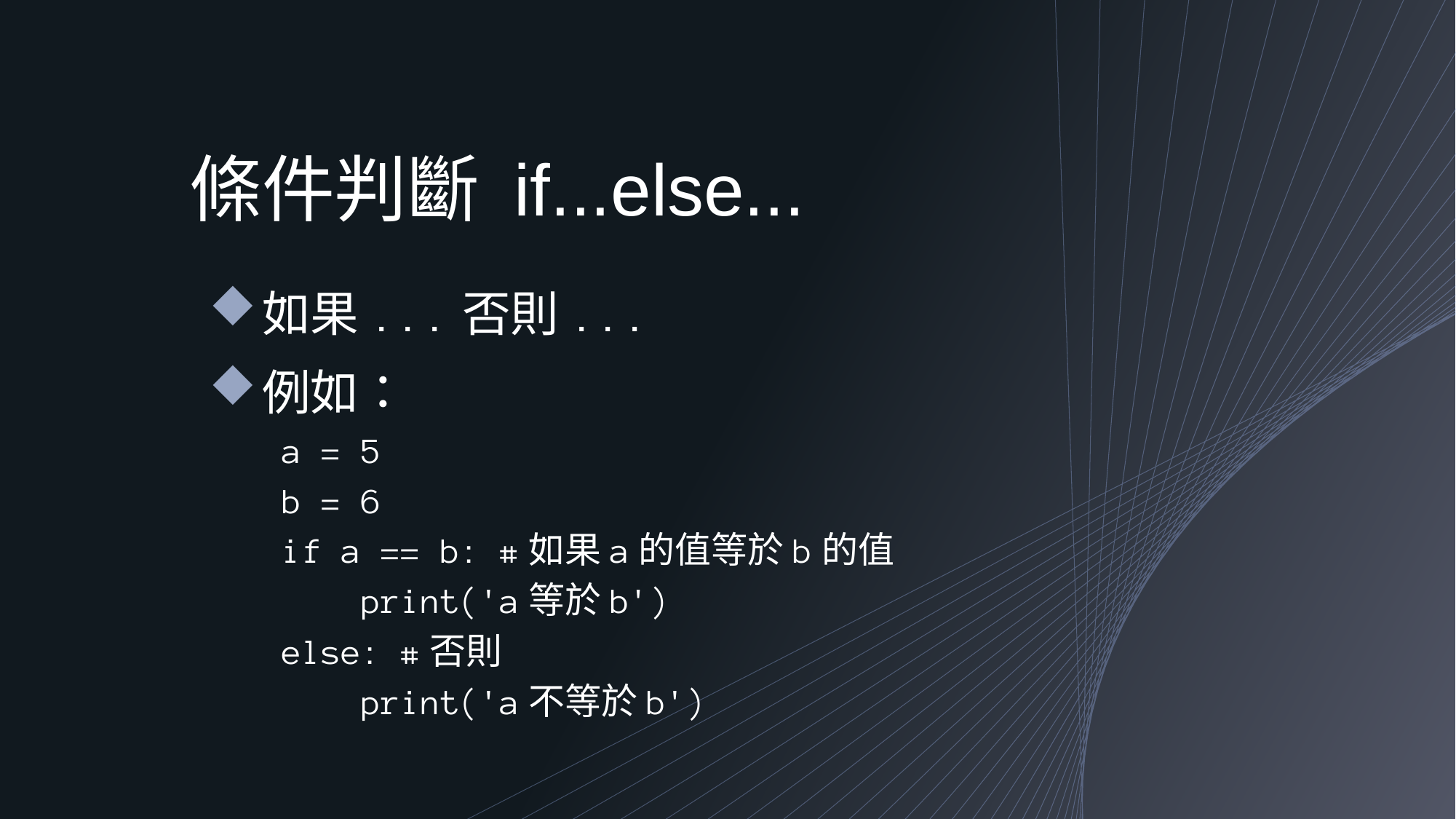

# 條件判斷 if...else...
如果...否則...
例如：
a = 5
b = 6
if a == b: #如果a的值等於b的值
    print('a等於b')
else: #否則
    print('a不等於b')